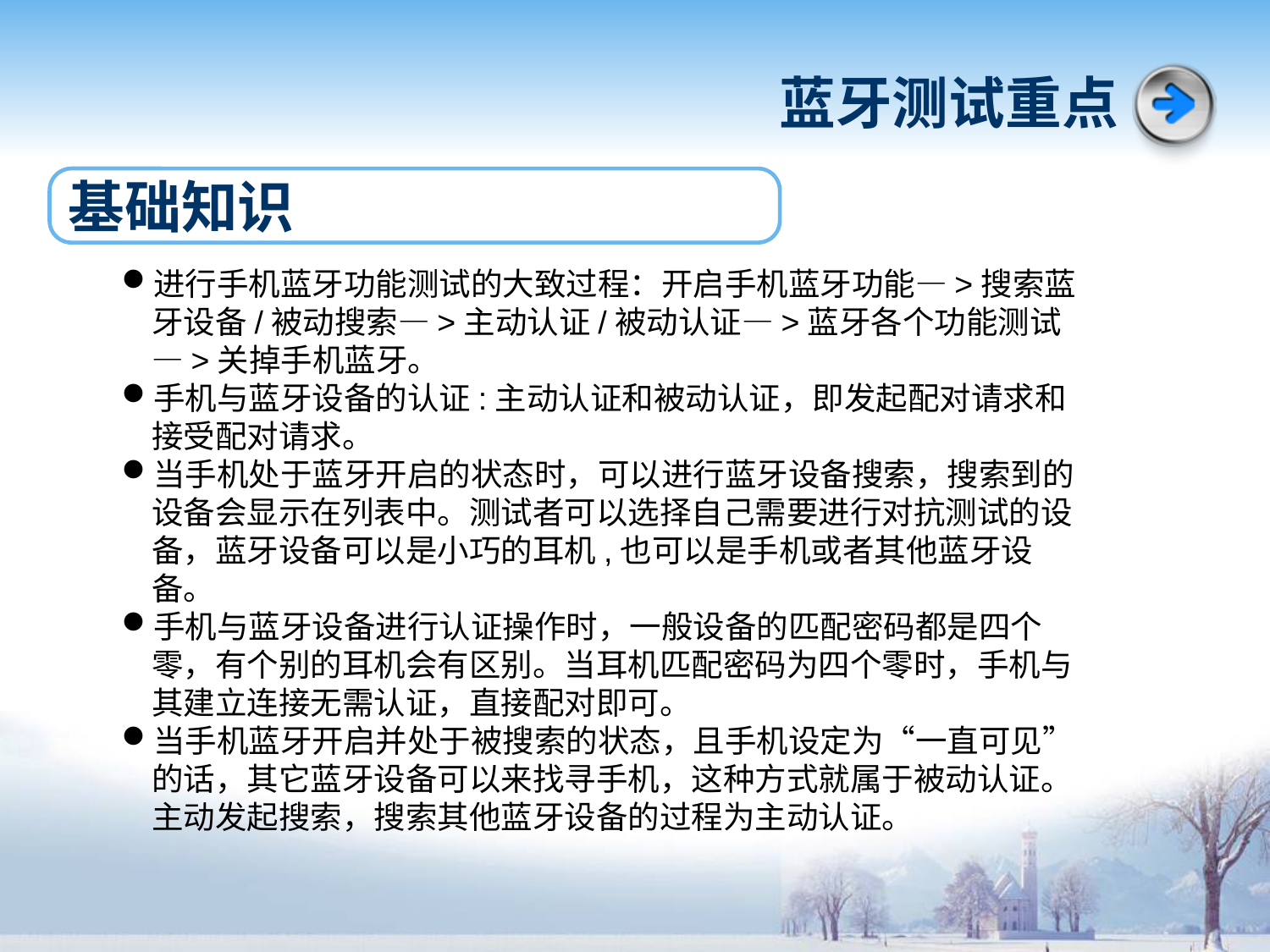

# 蓝牙测试重点
基础知识
进行手机蓝牙功能测试的大致过程：开启手机蓝牙功能—>搜索蓝牙设备/被动搜索—>主动认证/被动认证—>蓝牙各个功能测试—>关掉手机蓝牙。
手机与蓝牙设备的认证:主动认证和被动认证，即发起配对请求和接受配对请求。
当手机处于蓝牙开启的状态时，可以进行蓝牙设备搜索，搜索到的设备会显示在列表中。测试者可以选择自己需要进行对抗测试的设备，蓝牙设备可以是小巧的耳机,也可以是手机或者其他蓝牙设备。
手机与蓝牙设备进行认证操作时，一般设备的匹配密码都是四个零，有个别的耳机会有区别。当耳机匹配密码为四个零时，手机与其建立连接无需认证，直接配对即可。
当手机蓝牙开启并处于被搜索的状态，且手机设定为“一直可见”的话，其它蓝牙设备可以来找寻手机，这种方式就属于被动认证。主动发起搜索，搜索其他蓝牙设备的过程为主动认证。